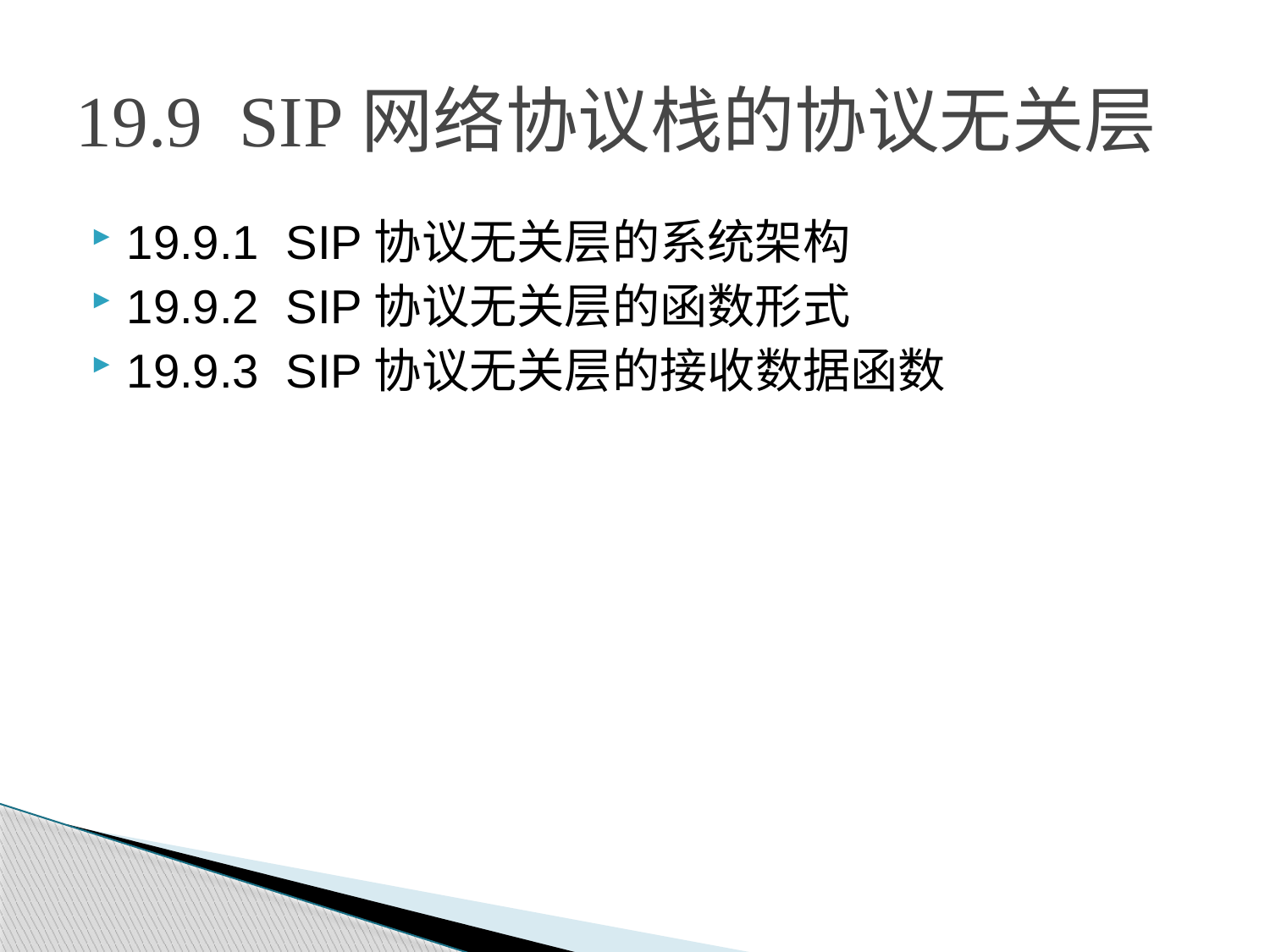

# 19.9  SIP网络协议栈的协议无关层
19.9.1  SIP协议无关层的系统架构
19.9.2  SIP协议无关层的函数形式
19.9.3  SIP协议无关层的接收数据函数